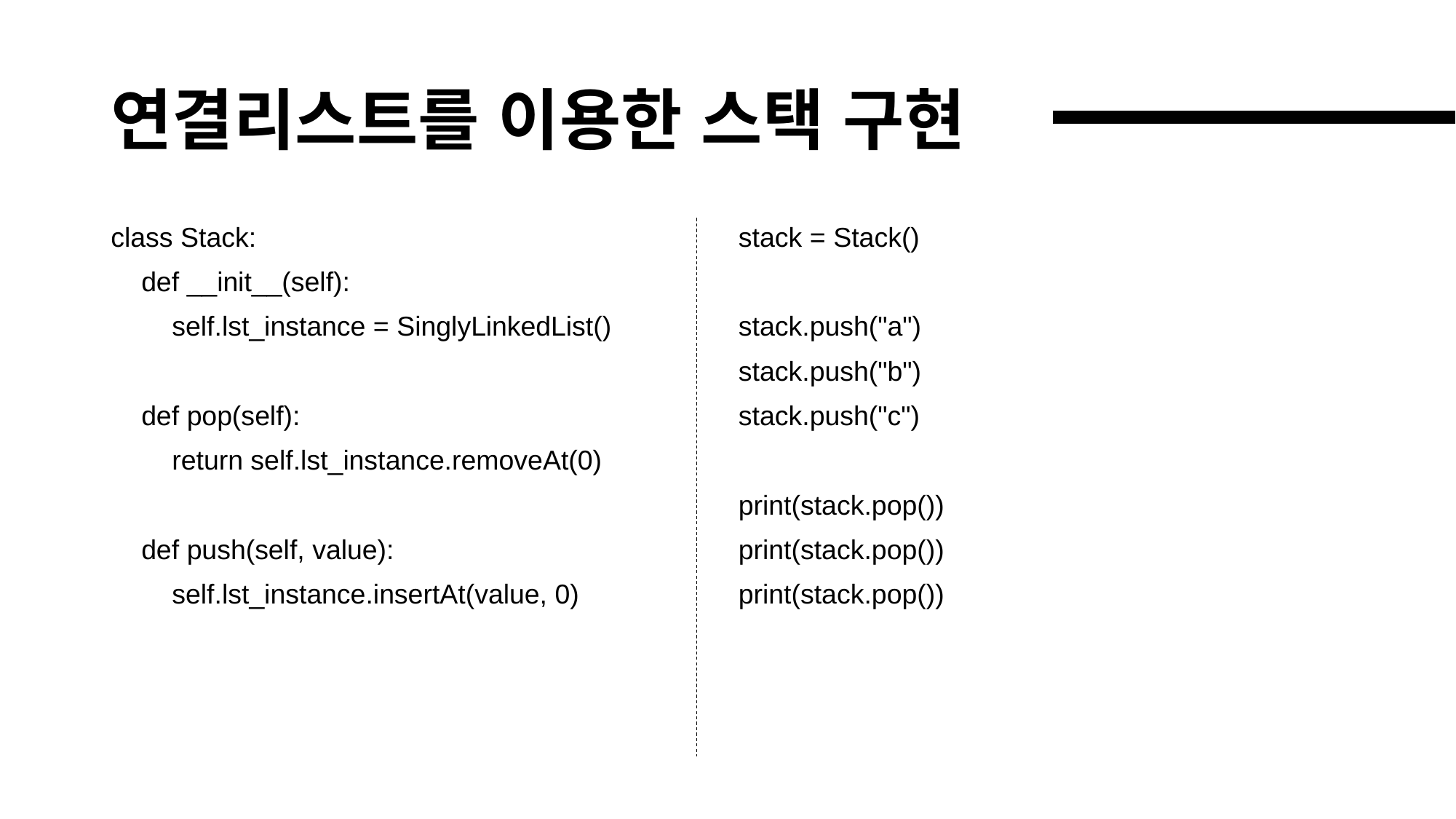

# 연결리스트를 이용한 스택 구현

class Stack:
    def __init__(self):
        self.lst_instance = SinglyLinkedList()

    def pop(self):
        return self.lst_instance.removeAt(0)

    def push(self, value):
        self.lst_instance.insertAt(value, 0)
stack = Stack()

stack.push("a")
stack.push("b")
stack.push("c")

print(stack.pop())
print(stack.pop())
print(stack.pop())